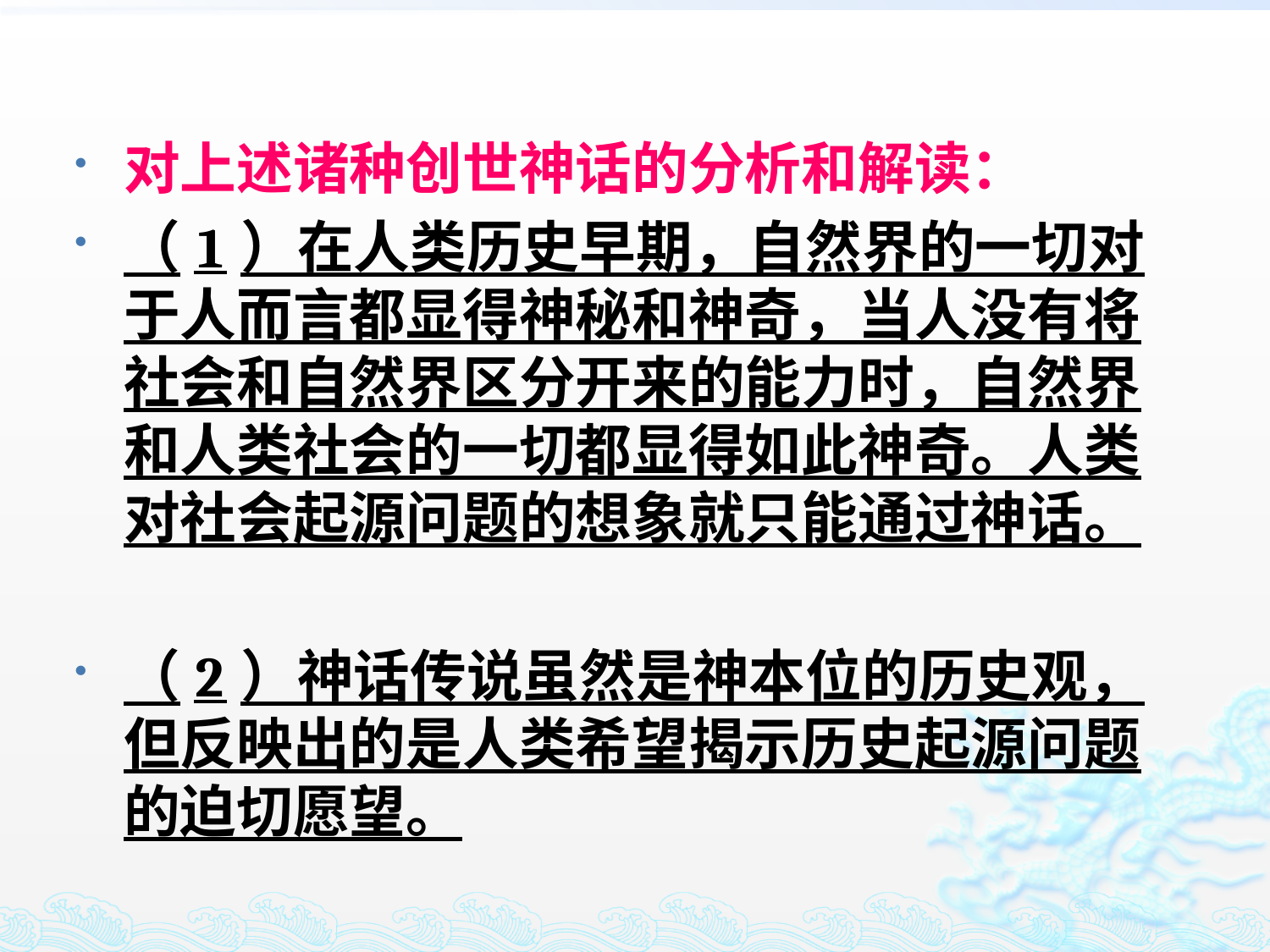

对上述诸种创世神话的分析和解读：
（1）在人类历史早期，自然界的一切对于人而言都显得神秘和神奇，当人没有将社会和自然界区分开来的能力时，自然界和人类社会的一切都显得如此神奇。人类对社会起源问题的想象就只能通过神话。

（2）神话传说虽然是神本位的历史观，但反映出的是人类希望揭示历史起源问题的迫切愿望。